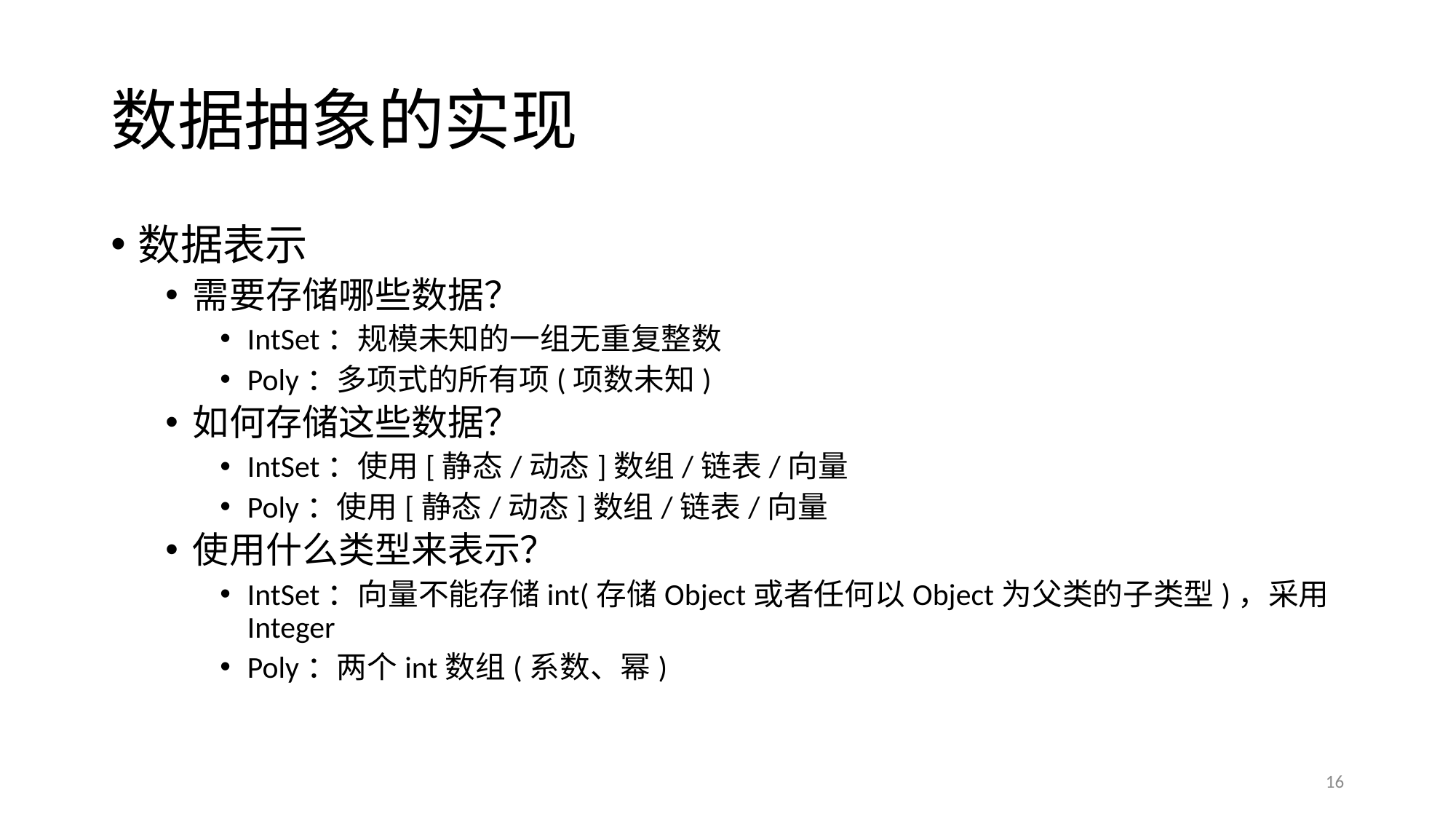

# 数据抽象的实现
数据表示
需要存储哪些数据？
IntSet：规模未知的一组无重复整数
Poly：多项式的所有项(项数未知)
如何存储这些数据？
IntSet：使用[静态/动态]数组/链表/向量
Poly：使用[静态/动态]数组/链表/向量
使用什么类型来表示？
IntSet：向量不能存储int(存储Object或者任何以Object为父类的子类型)，采用Integer
Poly：两个int数组(系数、幂)
16